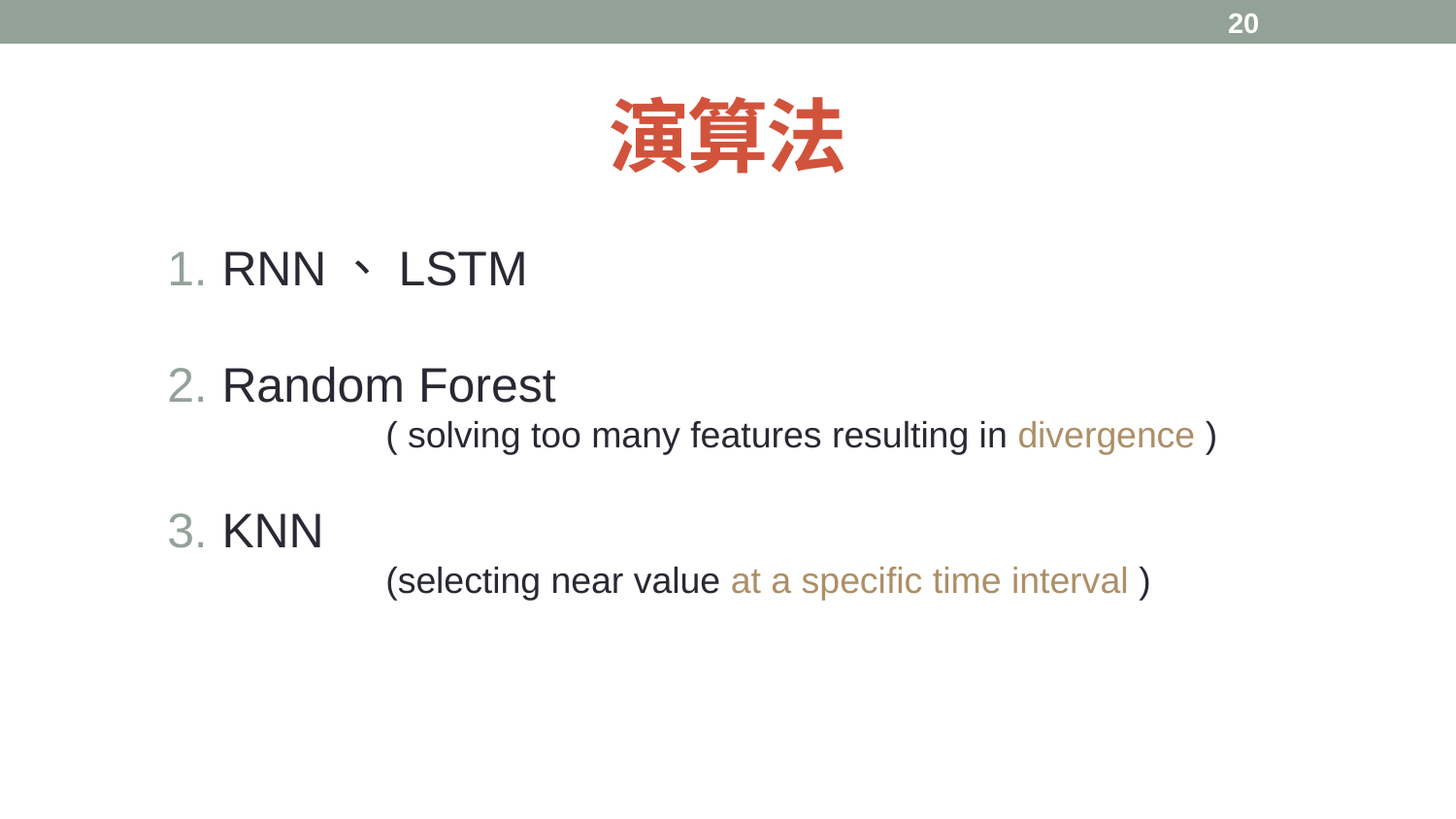

# 演算法
RNN、LSTM

Random Forest
	( solving too many features resulting in divergence )

KNN
	(selecting near value at a specific time interval )
20